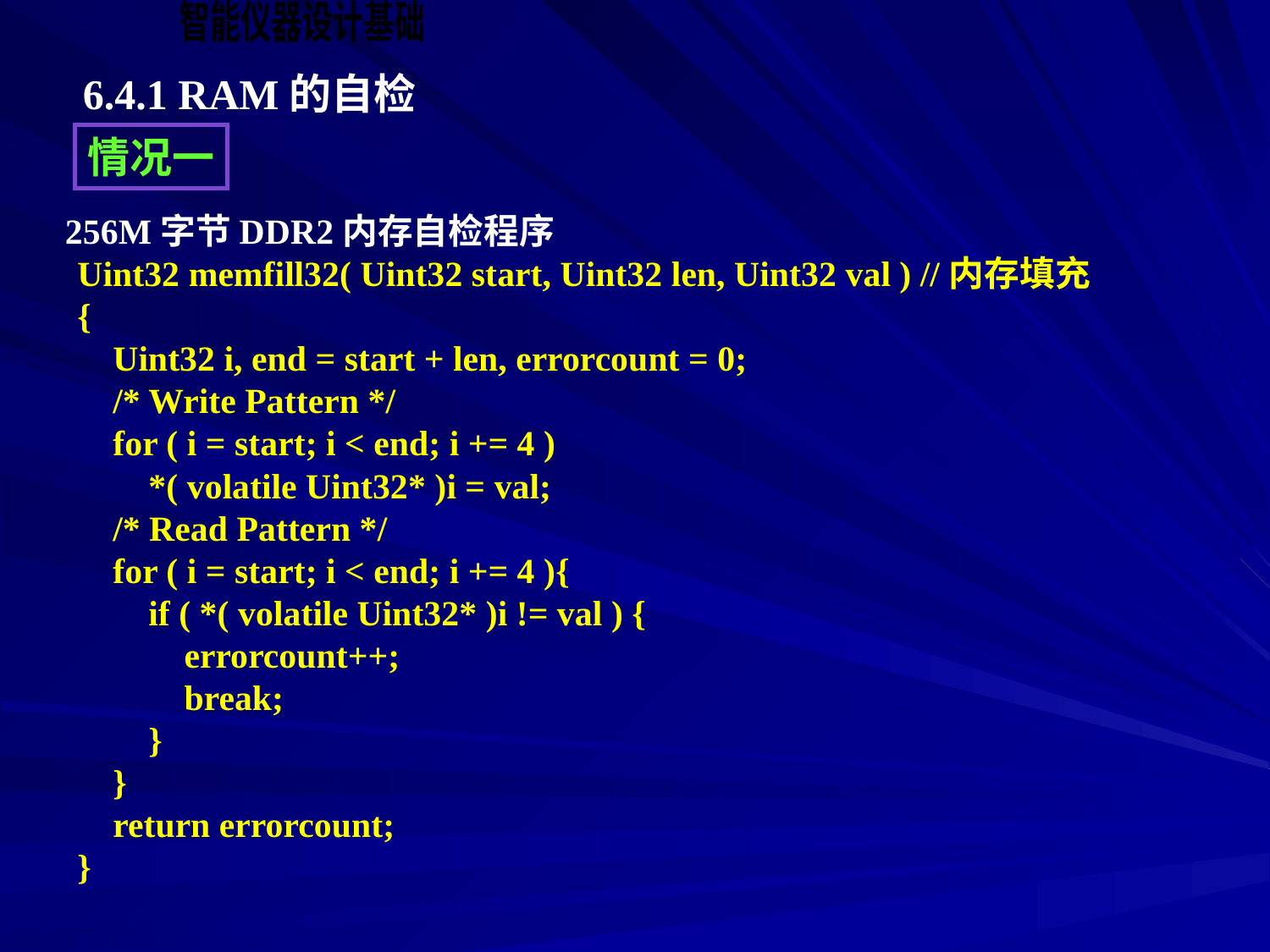

6.4.1 RAM的自检
情况一
256M字节DDR2内存自检程序
Uint32 memfill32( Uint32 start, Uint32 len, Uint32 val ) //内存填充
{
    Uint32 i, end = start + len, errorcount = 0;
    /* Write Pattern */
    for ( i = start; i < end; i += 4 )
        *( volatile Uint32* )i = val;
    /* Read Pattern */
    for ( i = start; i < end; i += 4 ){
        if ( *( volatile Uint32* )i != val ) {
            errorcount++;
            break;
        }
    }
    return errorcount;
}